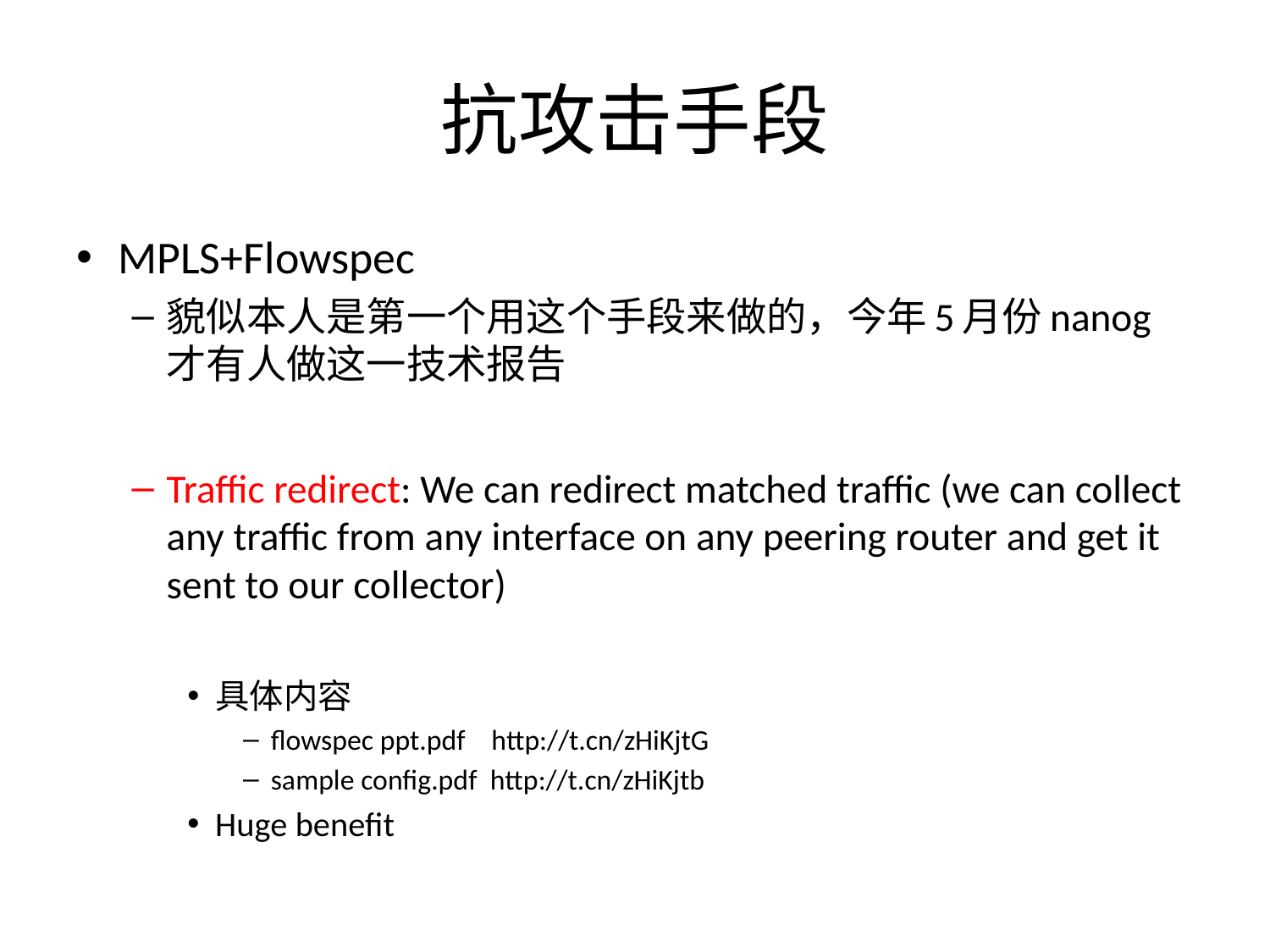

# 抗攻击手段
MPLS+Flowspec
貌似本人是第一个用这个手段来做的，今年5月份nanog才有人做这一技术报告

Traffic redirect: We can redirect matched traffic (we can collect any traffic from any interface on any peering router and get it sent to our collector)

具体内容
flowspec ppt.pdf    http://t.cn/zHiKjtG
sample config.pdf  http://t.cn/zHiKjtb
Huge benefit